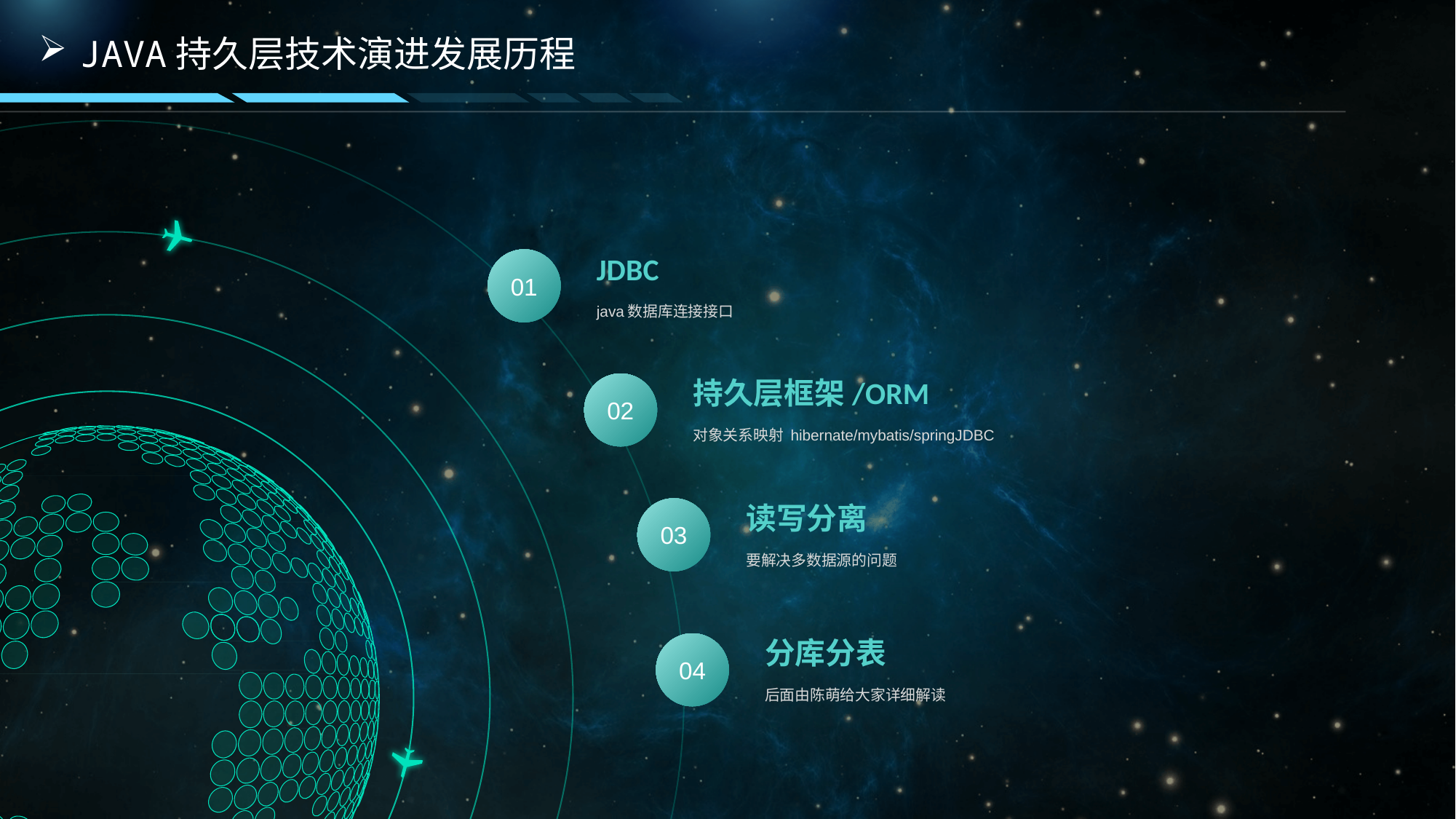

JAVA持久层技术演进发展历程

JDBC
java数据库连接接口
01

持久层框架/ORM
对象关系映射 hibernate/mybatis/springJDBC
02

读写分离
要解决多数据源的问题
03
分库分表
后面由陈萌给大家详细解读
04